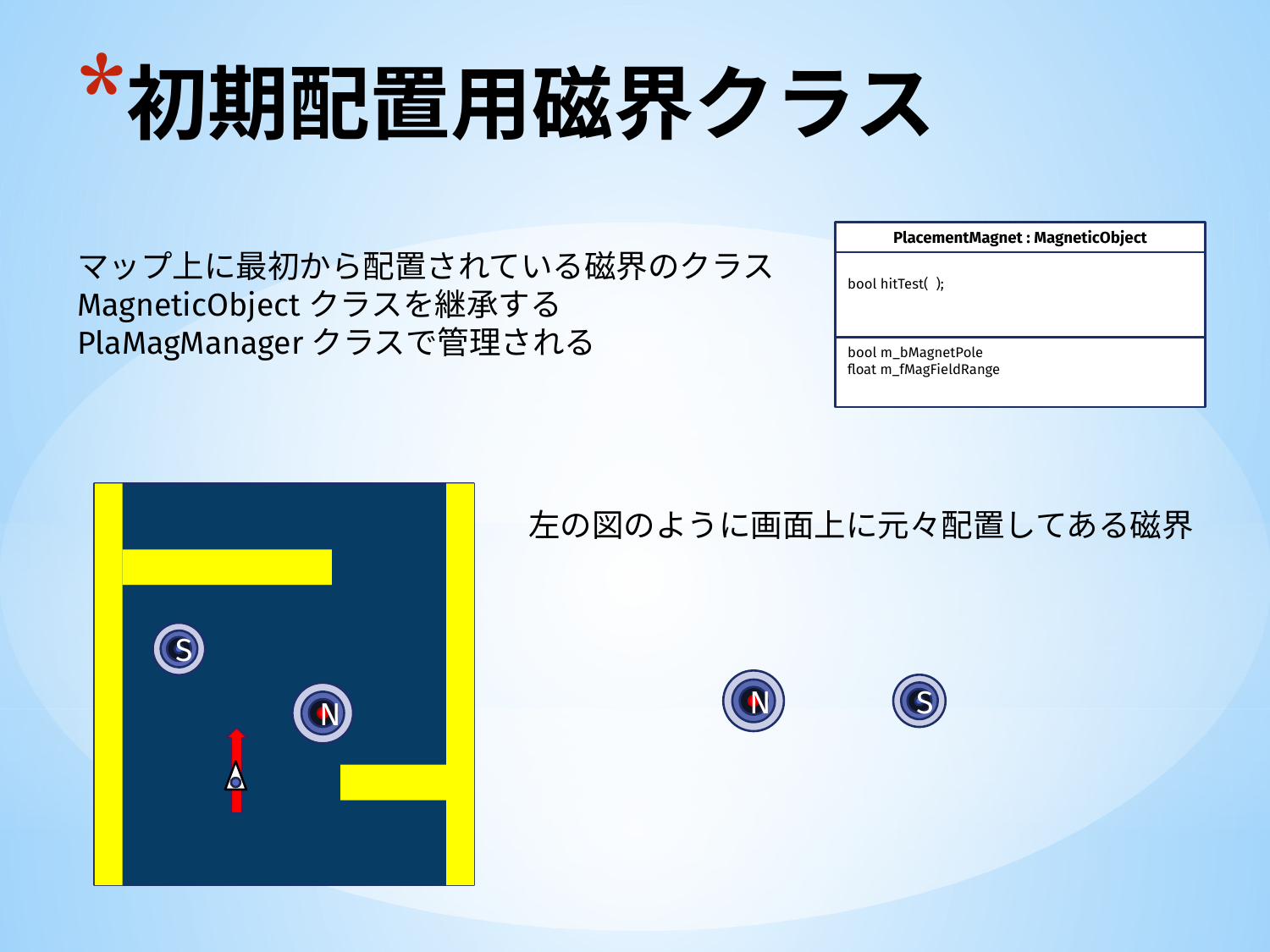

# 初期配置用磁界クラス
PlacementMagnet : MagneticObject

bool hitTest(  );
bool m_bMagnetPole
float m_fMagFieldRange
マップ上に最初から配置されている磁界のクラス
MagneticObjectクラスを継承する
PlaMagManagerクラスで管理される

S

N

左の図のように画面上に元々配置してある磁界

N

S